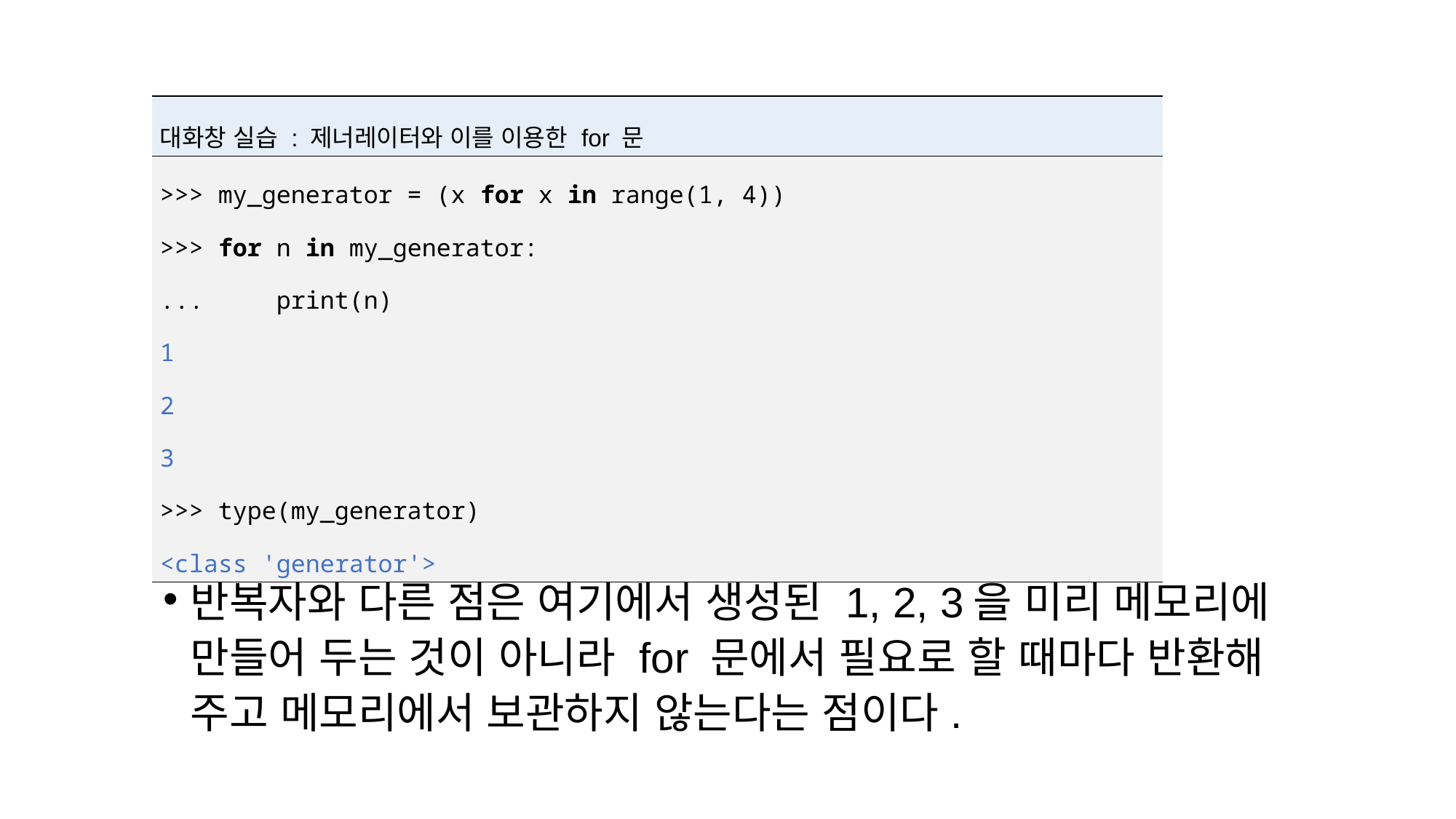

| 대화창 실습 : 제너레이터와 이를 이용한 for 문 |
| --- |
| >>> my\_generator = (x for x in range(1, 4)) >>> for n in my\_generator: ... print(n) 1 2 3 >>> type(my\_generator) <class 'generator'> |
반복자와 다른 점은 여기에서 생성된 1, 2, 3을 미리 메모리에 만들어 두는 것이 아니라 for 문에서 필요로 할 때마다 반환해 주고 메모리에서 보관하지 않는다는 점이다.